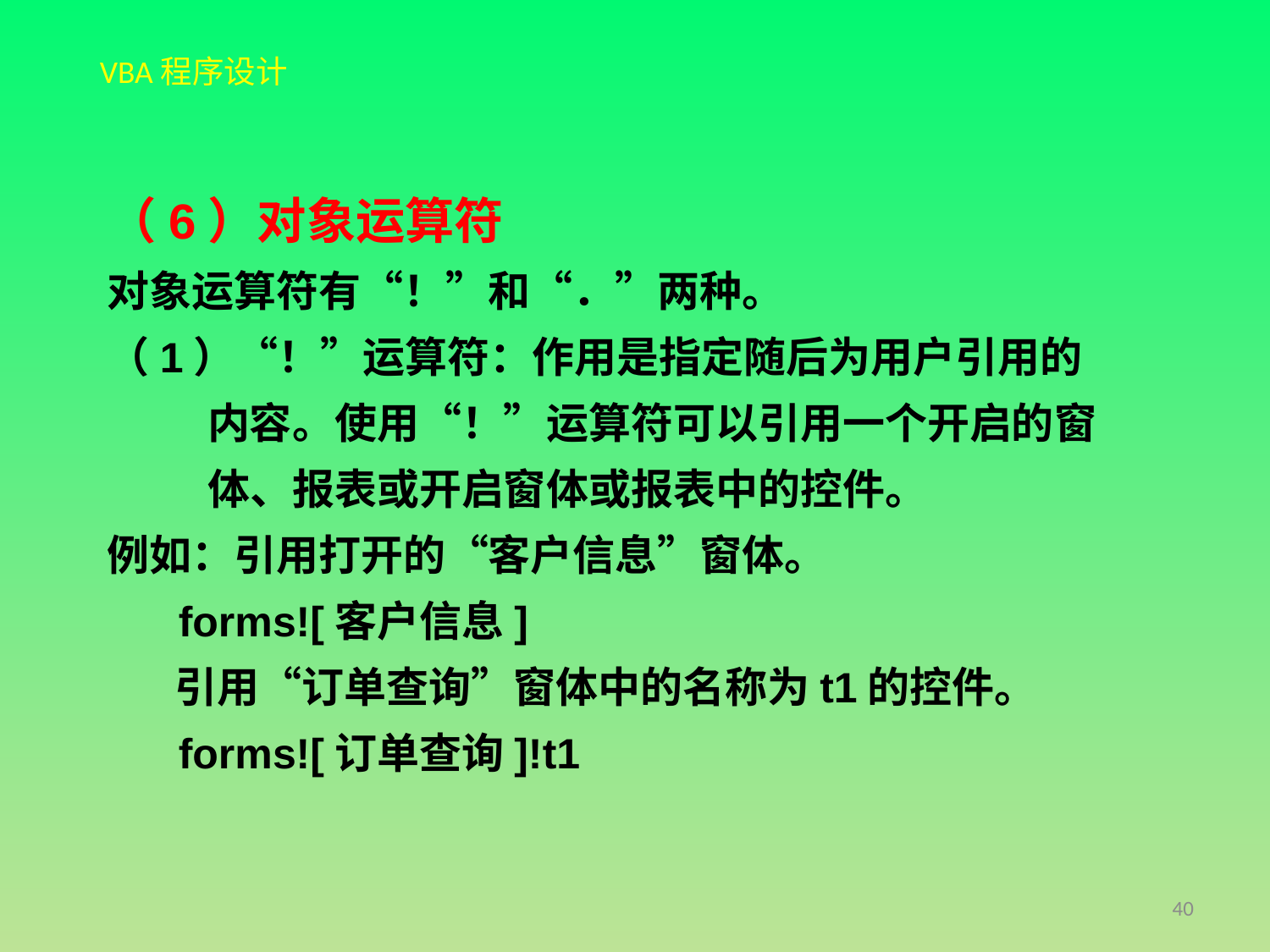

（6）对象运算符
对象运算符有“！”和“．”两种。
（1）“！”运算符：作用是指定随后为用户引用的内容。使用“！”运算符可以引用一个开启的窗体、报表或开启窗体或报表中的控件。
例如：引用打开的“客户信息”窗体。
      forms![客户信息]
      引用“订单查询”窗体中的名称为t1的控件。
      forms![订单查询]!t1
40